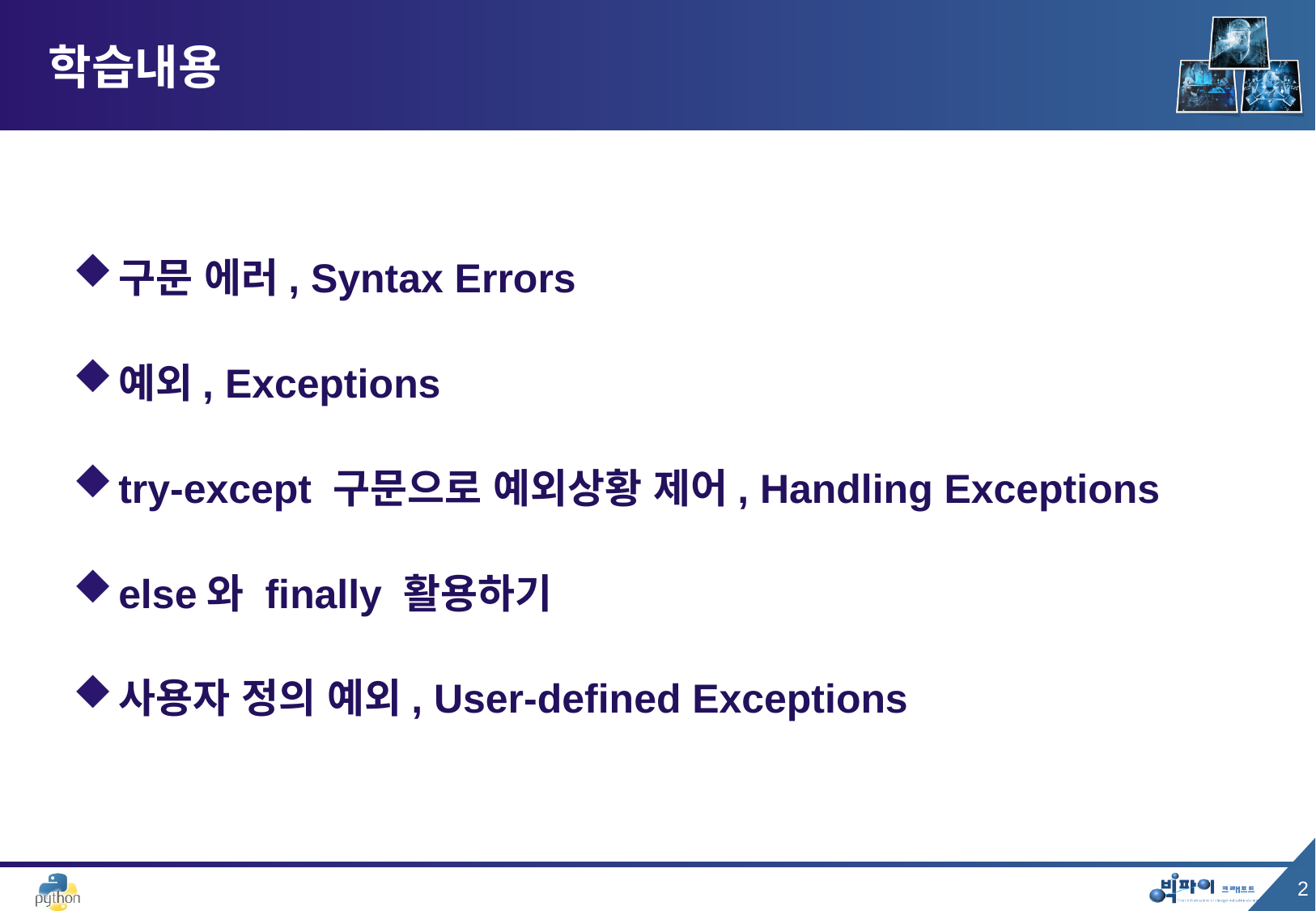

# 학습내용
구문 에러, Syntax Errors
예외, Exceptions
try-except 구문으로 예외상황 제어, Handling Exceptions
else와 finally 활용하기
사용자 정의 예외, User-defined Exceptions